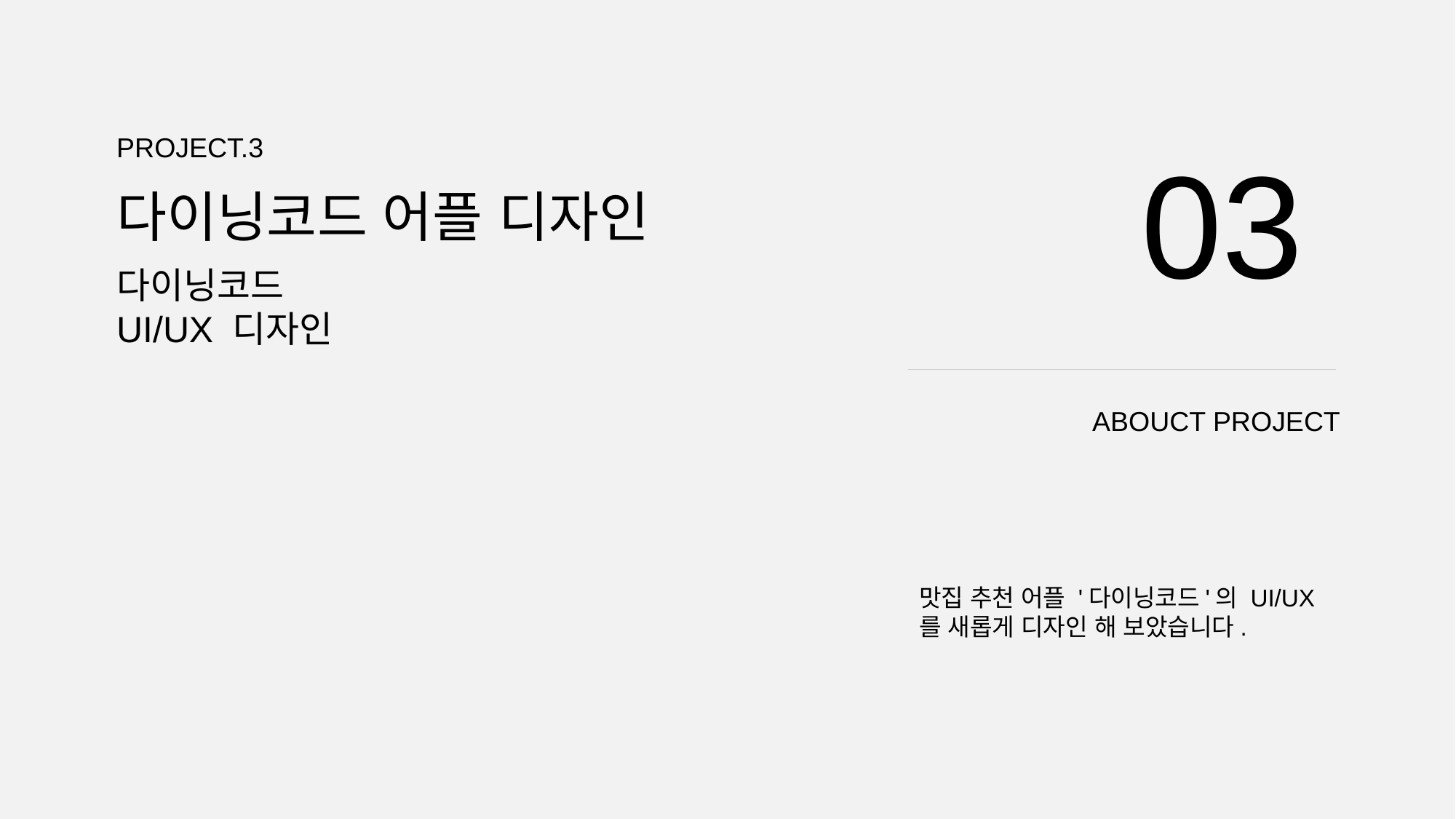

PROJECT.3
03
다이닝코드 어플 디자인
다이닝코드
UI/UX 디자인
ABOUCT PROJECT
맛집 추천 어플 '다이닝코드'의 UI/UX를 새롭게 디자인 해 보았습니다.